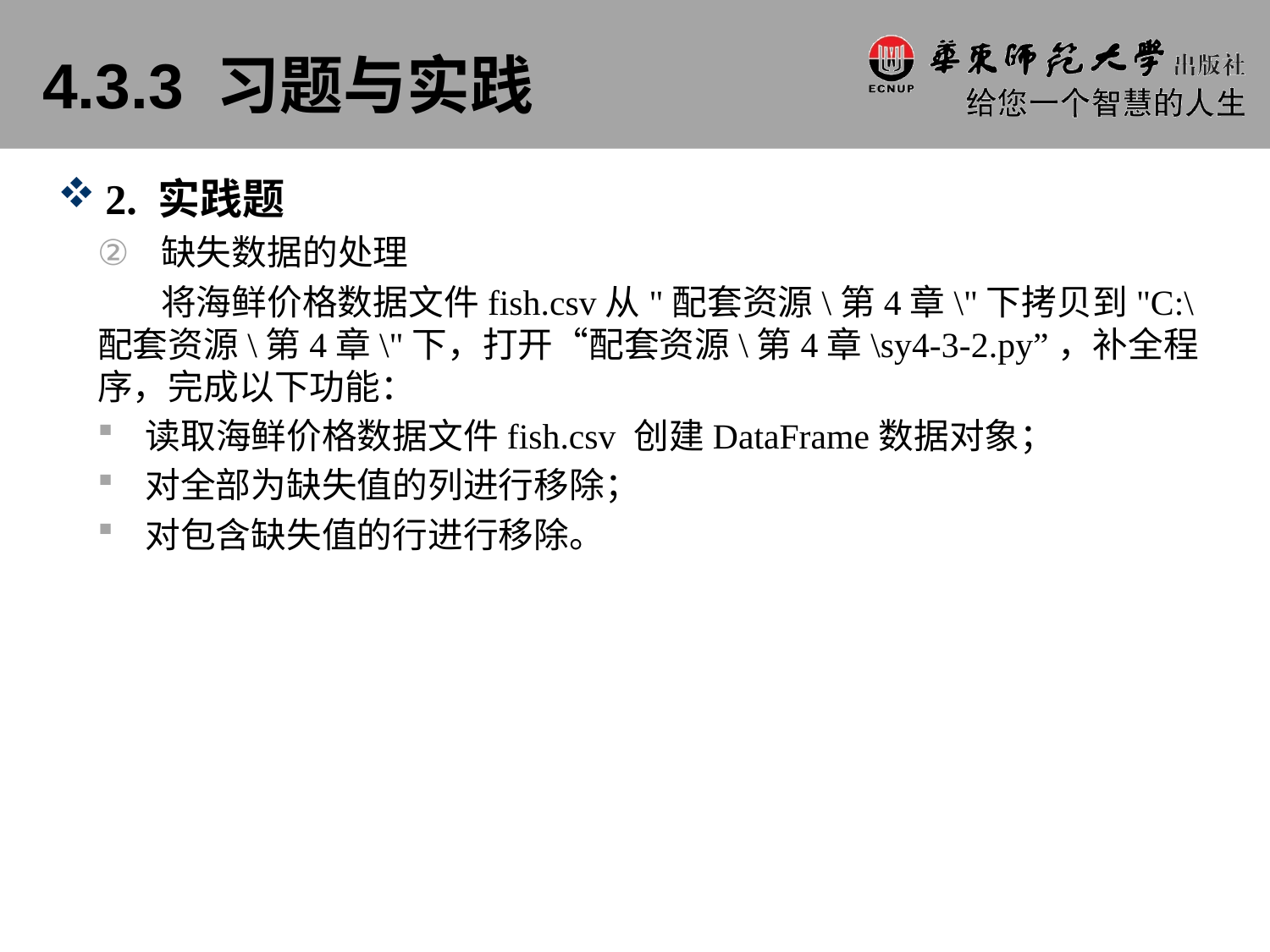

# 4.3.3 习题与实践
2. 实践题
缺失数据的处理
将海鲜价格数据文件fish.csv从"配套资源\第4章\"下拷贝到"C:\配套资源\第4章\"下，打开“配套资源\第4章\sy4-3-2.py”，补全程序，完成以下功能：
读取海鲜价格数据文件fish.csv 创建DataFrame数据对象；
对全部为缺失值的列进行移除；
对包含缺失值的行进行移除。